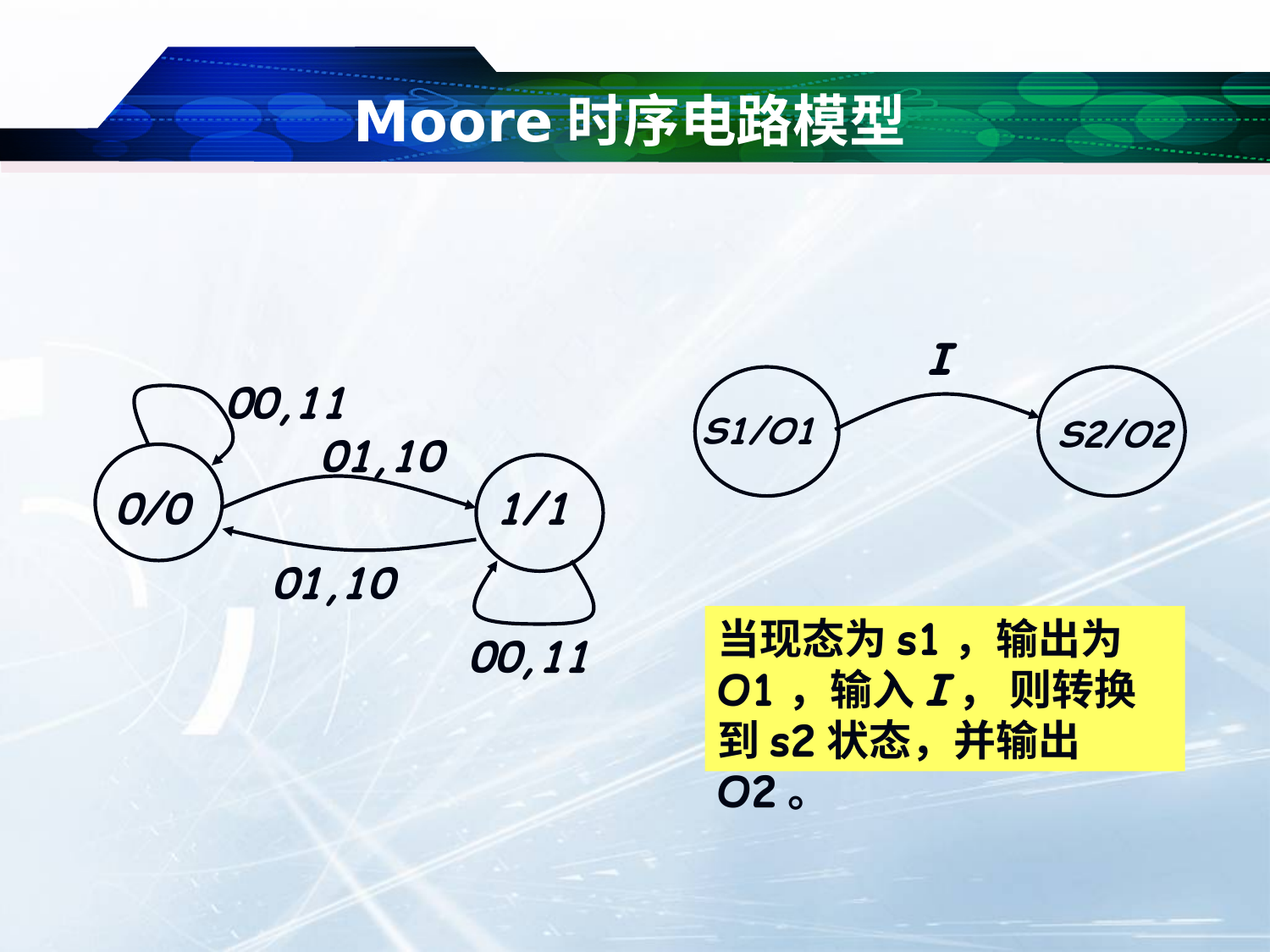

# Moore时序电路模型
I

00,11

S1/O1
S2/O2
01,10

0/0

1/1

01,10

当现态为s1，输出为O1，输入I， 则转换到s2状态，并输出O2。
00,11